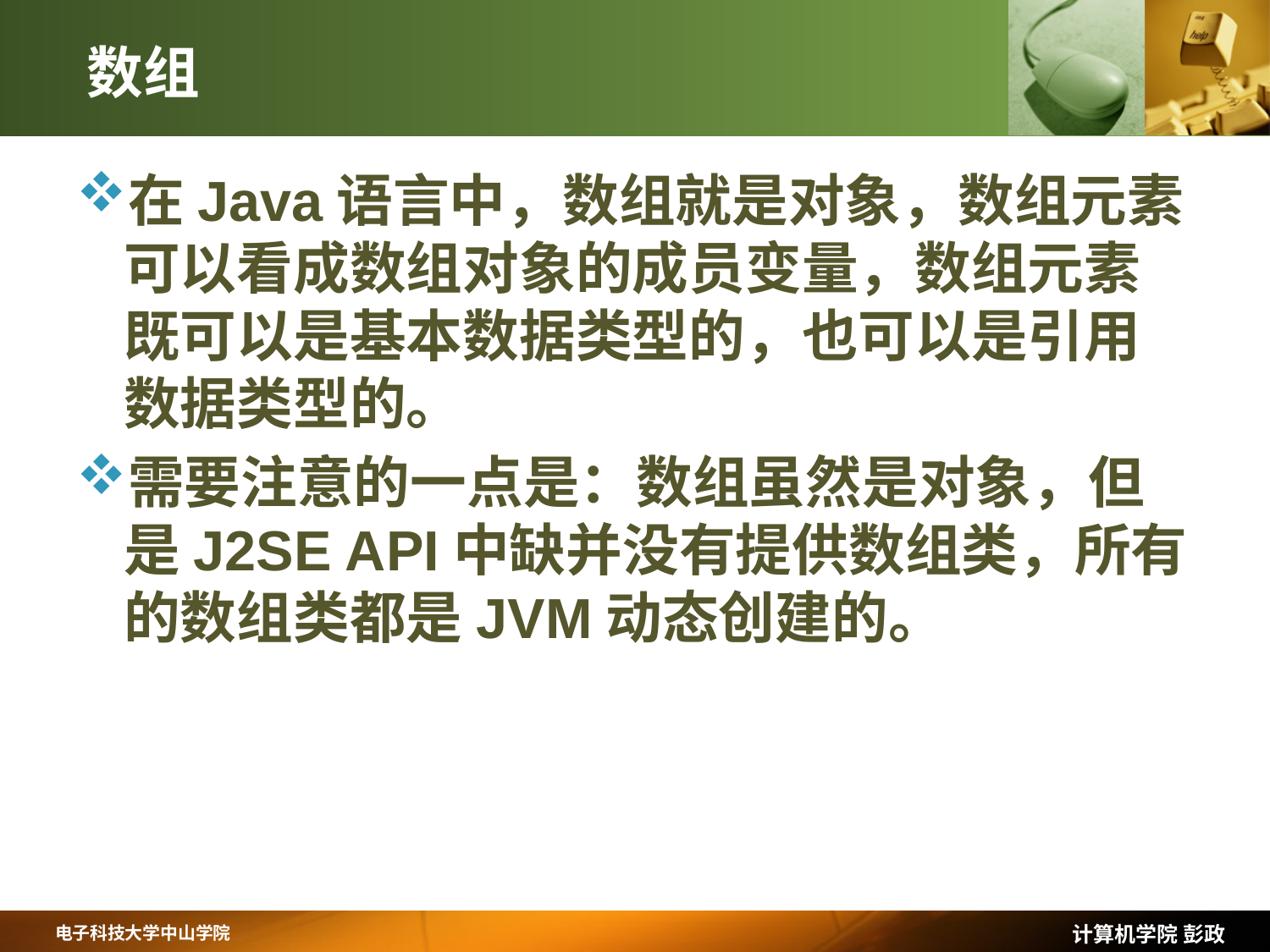

# 数组
在Java语言中，数组就是对象，数组元素可以看成数组对象的成员变量，数组元素既可以是基本数据类型的，也可以是引用数据类型的。
需要注意的一点是：数组虽然是对象，但是J2SE API中缺并没有提供数组类，所有的数组类都是JVM动态创建的。
计算机学院 彭政
电子科技大学中山学院